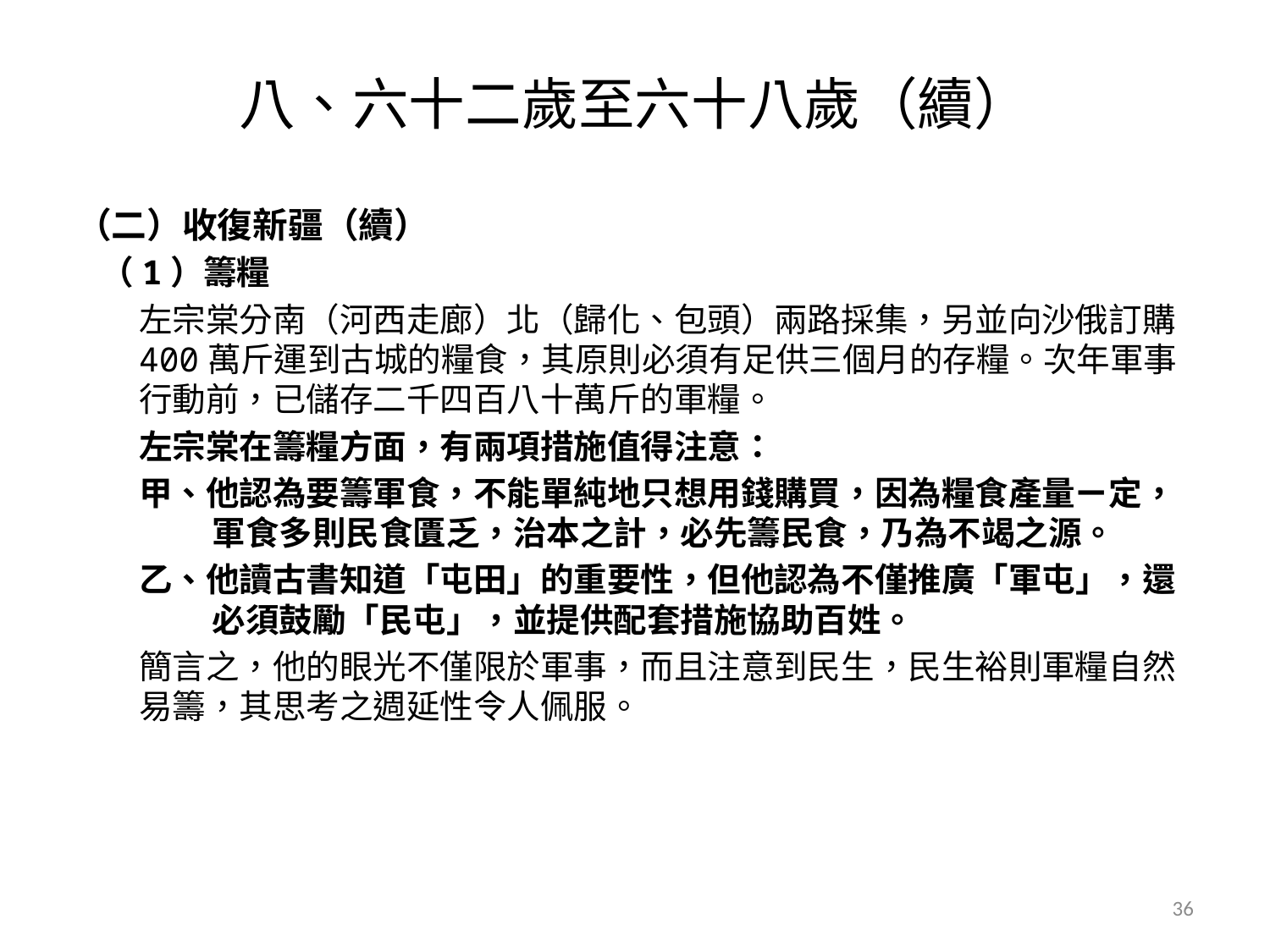

# 八、六十二歲至六十八歲（續）
（二）收復新疆（續）
（1）籌糧
左宗棠分南（河西走廊）北（歸化、包頭）兩路採集，另並向沙俄訂購400萬斤運到古城的糧食，其原則必須有足供三個月的存糧。次年軍事行動前，已儲存二千四百八十萬斤的軍糧。
左宗棠在籌糧方面，有兩項措施值得注意：
甲、他認為要籌軍食，不能單純地只想用錢購買，因為糧食產量ㄧ定，軍食多則民食匱乏，治本之計，必先籌民食，乃為不竭之源。
乙、他讀古書知道「屯田」的重要性，但他認為不僅推廣「軍屯」，還必須鼓勵「民屯」，並提供配套措施協助百姓。
簡言之，他的眼光不僅限於軍事，而且注意到民生，民生裕則軍糧自然易籌，其思考之週延性令人佩服。
36